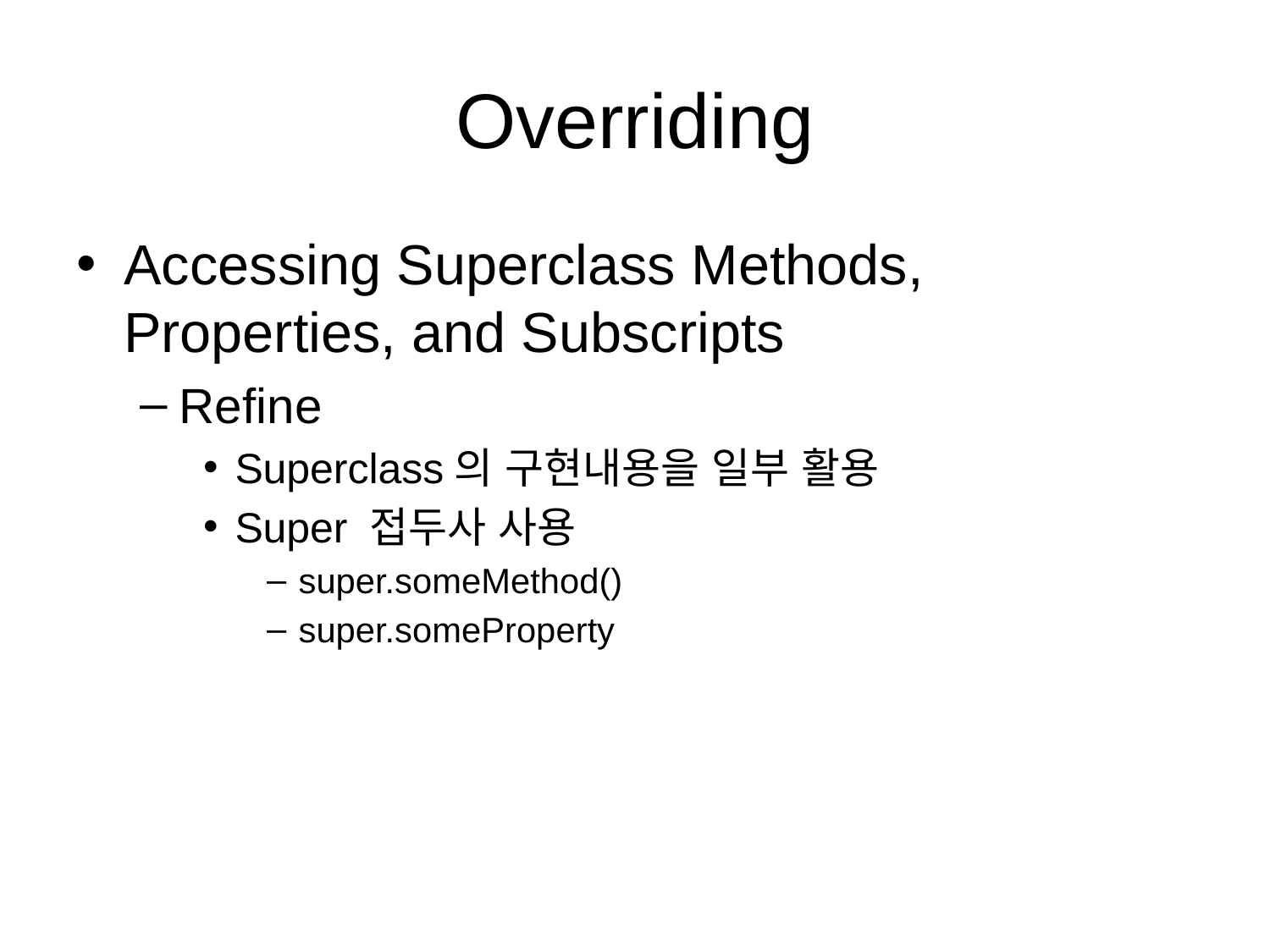

# Overriding
Accessing Superclass Methods, Properties, and Subscripts
Refine
Superclass의 구현내용을 일부 활용
Super 접두사 사용
super.someMethod()
super.someProperty